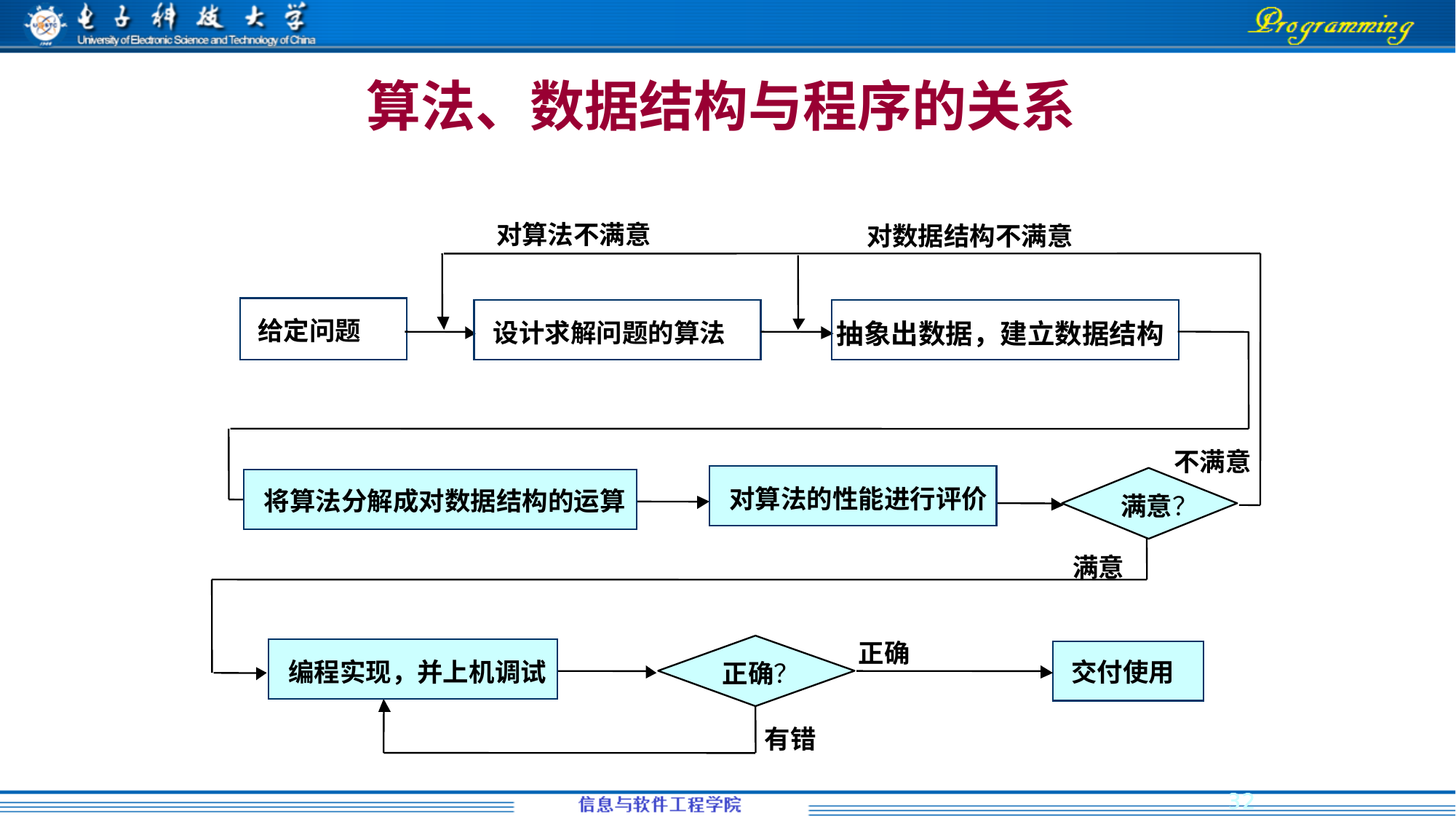

算法、数据结构与程序的关系

对算法不满意
对数据结构不满意

不满意

设计求解问题的算法

抽象出数据，建立数据结构

给定问题

对算法的性能进行评价

满意？

将算法分解成对数据结构的运算

满意

正确？

正确

交付使用

编程实现，并上机调试

有错

32
32
32
32